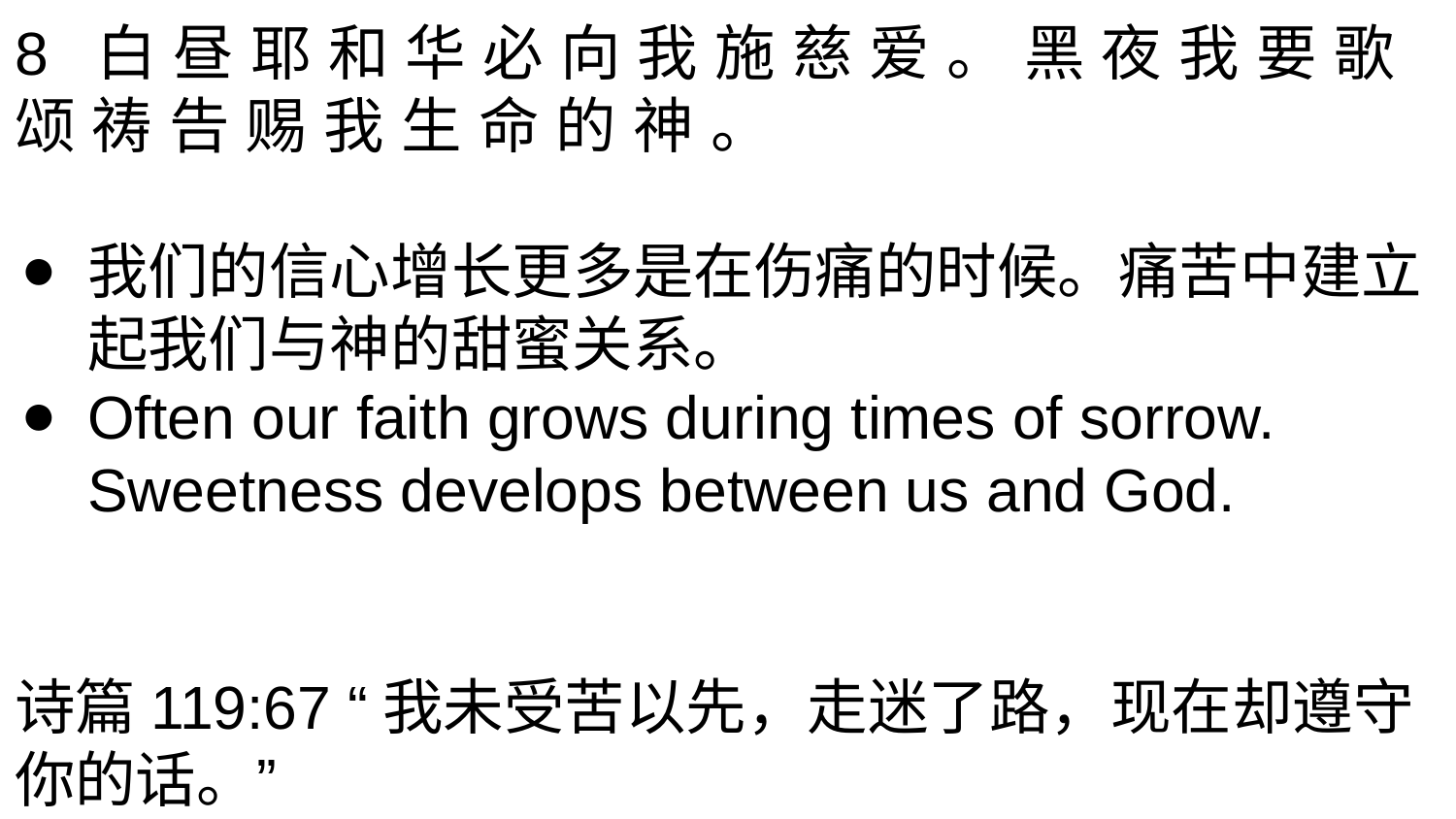

8  白 昼 耶 和 华 必 向 我 施 慈 爱 。 黑 夜 我 要 歌 颂 祷 告 赐 我 生 命 的 神 。

我们的信心增长更多是在伤痛的时候。痛苦中建立起我们与神的甜蜜关系。
Often our faith grows during times of sorrow.  Sweetness develops between us and God.

诗篇119:67 “我未受苦以先，走迷了路，现在却遵守你的话。”